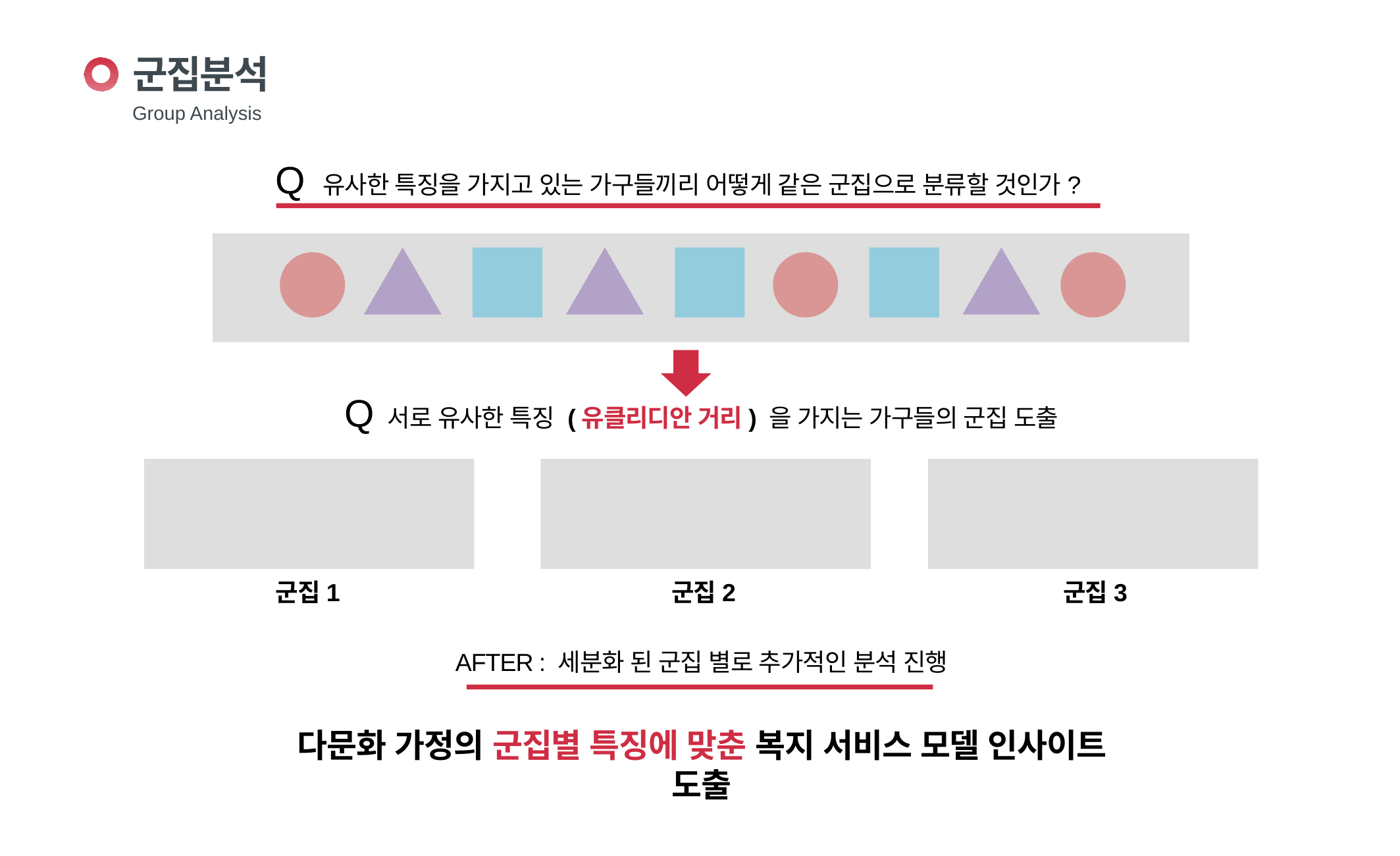

군집분석
Group Analysis
Q 유사한 특징을 가지고 있는 가구들끼리 어떻게 같은 군집으로 분류할 것인가?

Q 서로 유사한 특징 (유클리디안 거리) 을 가지는 가구들의 군집 도출

군집1
군집2
군집3
AFTER : 세분화 된 군집 별로 추가적인 분석 진행

다문화 가정의 군집별 특징에 맞춘 복지 서비스 모델 인사이트 도출